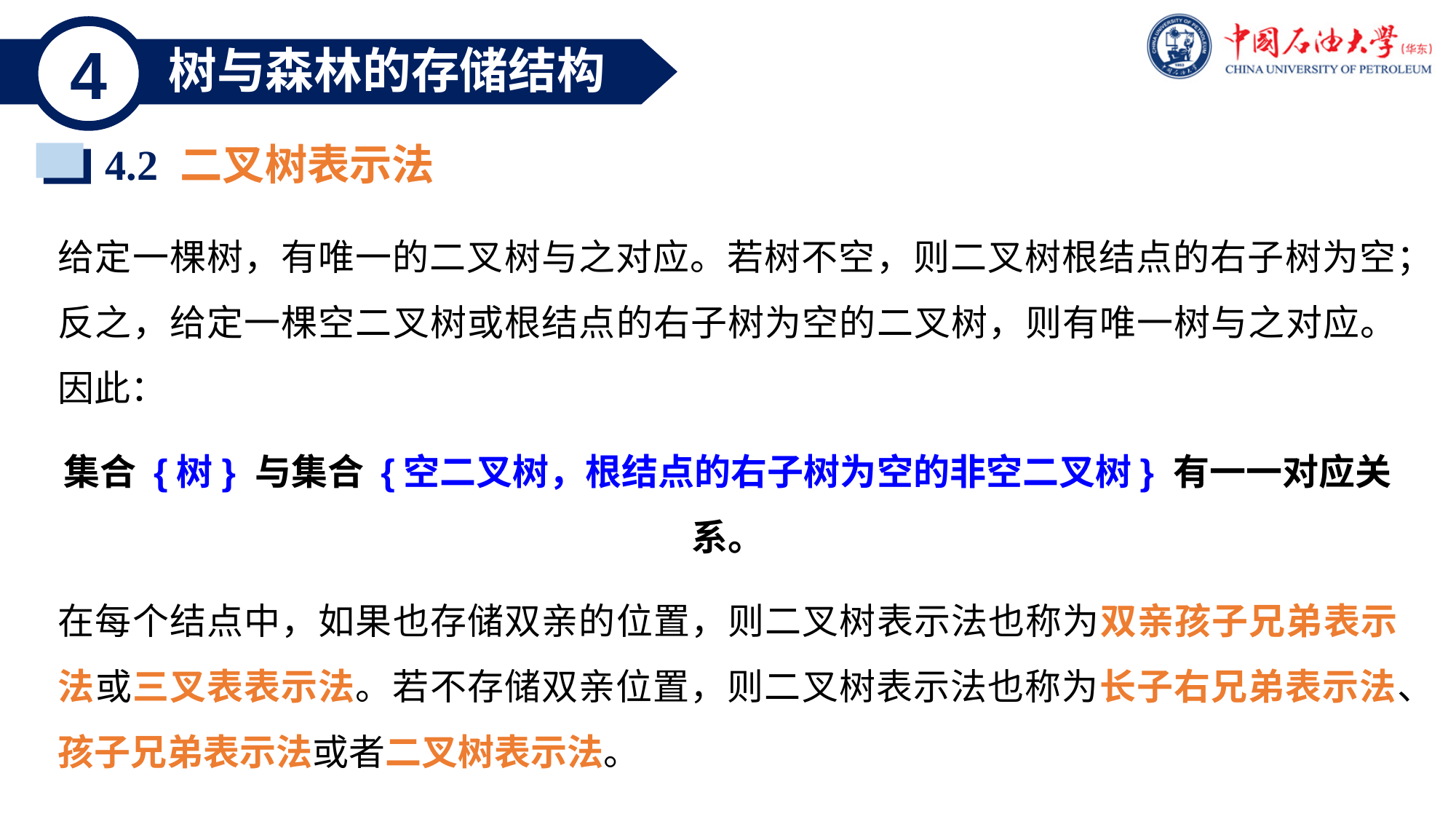

4
树与森林的存储结构
4.2 二叉树表示法

给定一棵树，有唯一的二叉树与之对应。若树不空，则二叉树根结点的右子树为空；反之，给定一棵空二叉树或根结点的右子树为空的二叉树，则有唯一树与之对应。因此：
集合 {树} 与集合 {空二叉树，根结点的右子树为空的非空二叉树} 有一一对应关系。
在每个结点中，如果也存储双亲的位置，则二叉树表示法也称为双亲孩子兄弟表示法或三叉表表示法。若不存储双亲位置，则二叉树表示法也称为长子右兄弟表示法、孩子兄弟表示法或者二叉树表示法。